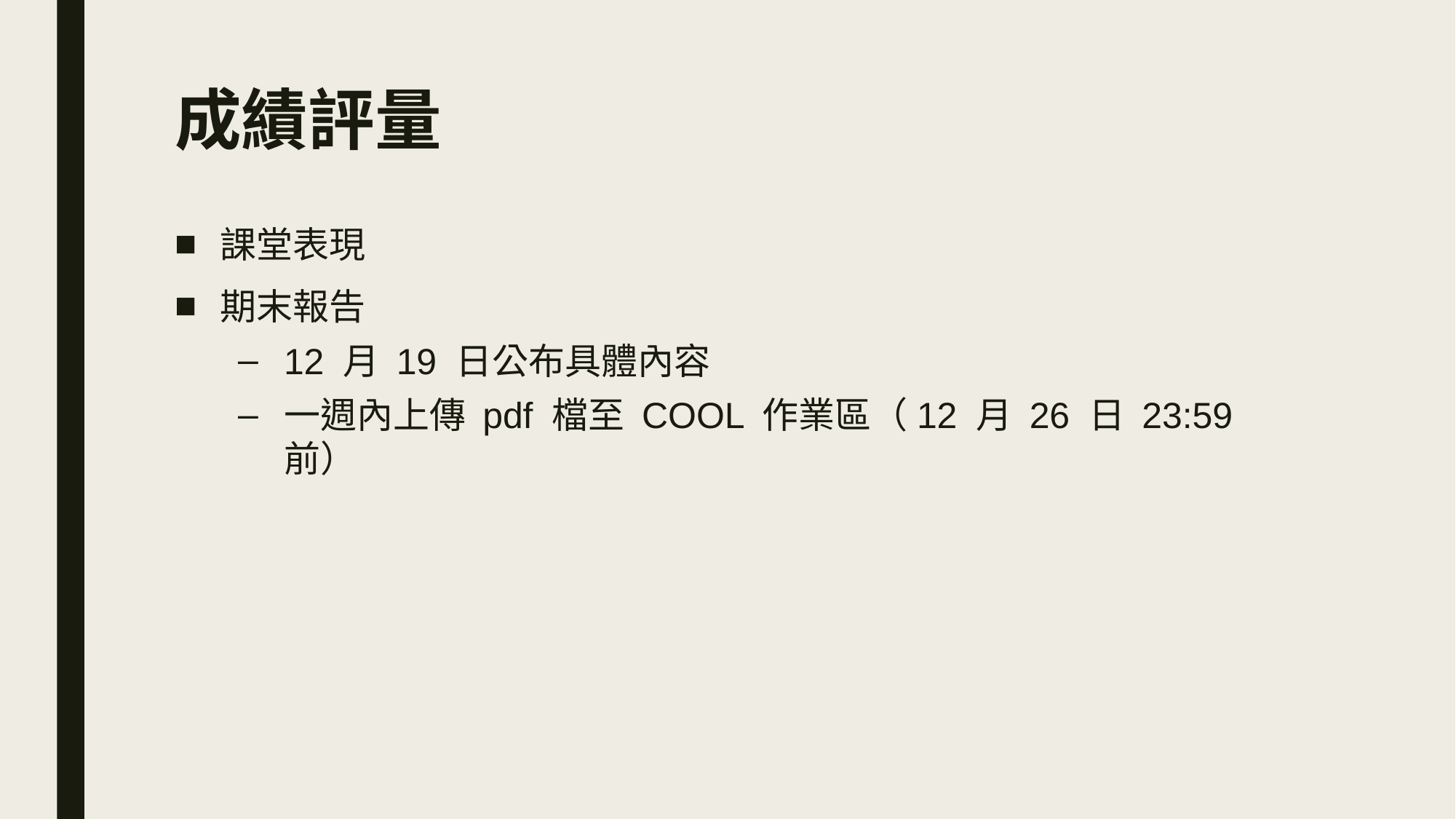

# 成績評量
課堂表現
期末報告
12 月 19 日公布具體內容
一週內上傳 pdf 檔至 COOL 作業區（12 月 26 日 23:59 前）